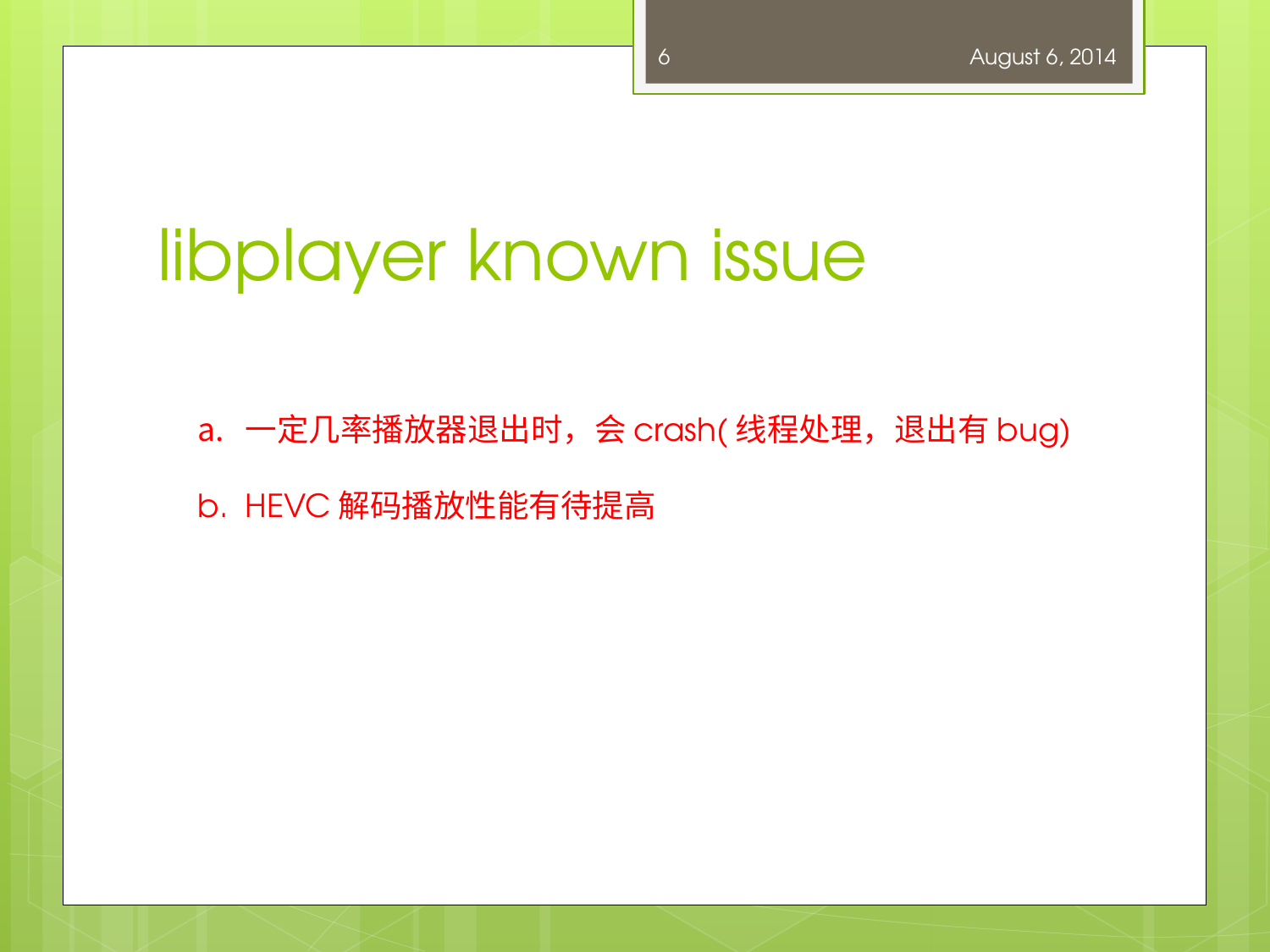

6
August 6, 2014
# libplayer known issue
一定几率播放器退出时，会crash(线程处理，退出有bug)
HEVC解码播放性能有待提高